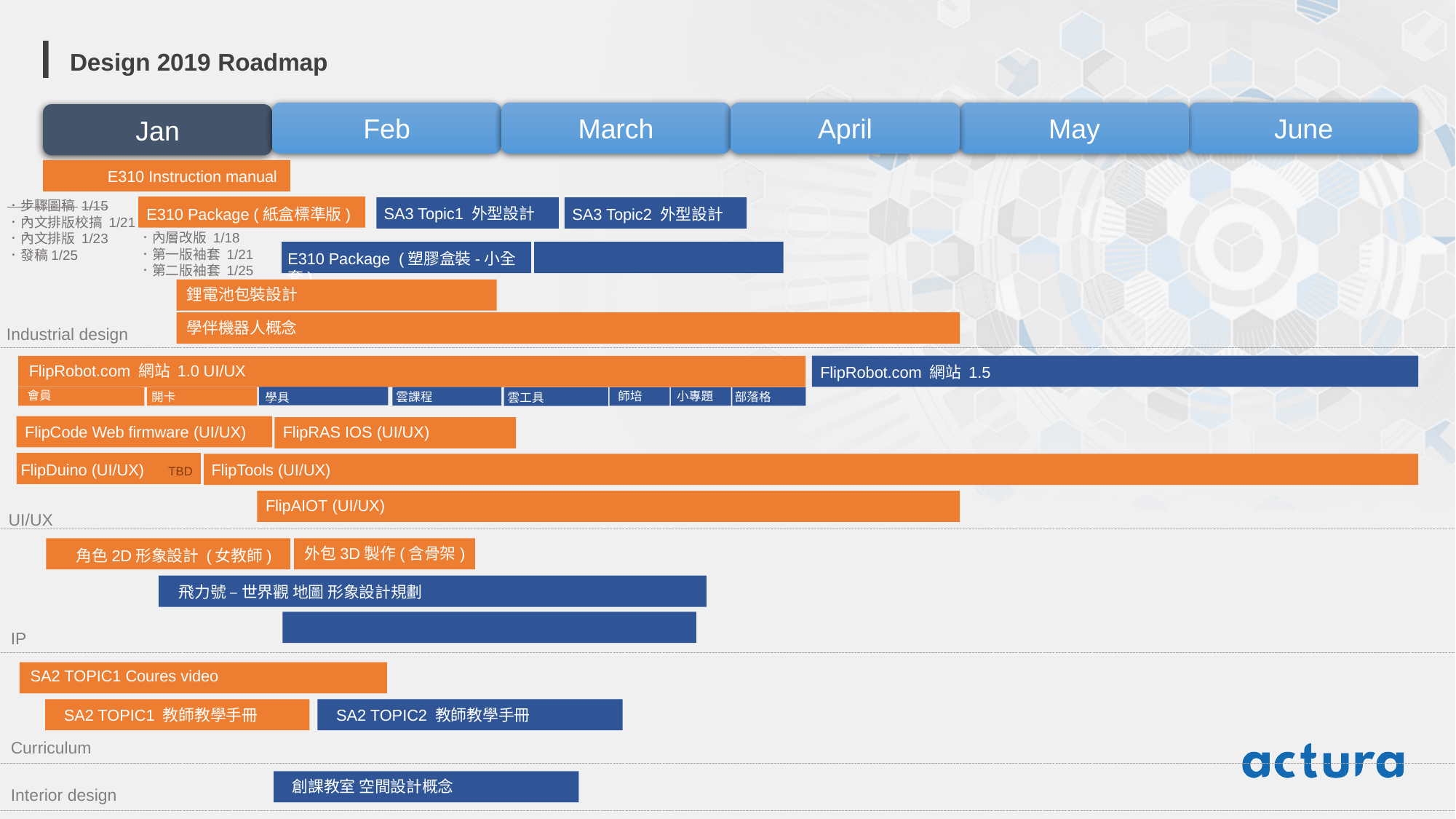

Design 2019 Roadmap

June
Feb
March
May
April
Jan

E310 Instruction manual
．步驟圖稿 1/15
．內文排版校搞 1/21
．內文排版 1/23
．發稿1/25

SA3 Topic1 外型設計
E310 Package (紙盒標準版)
SA3 Topic2 外型設計
．內層改版 1/18
．第一版袖套 1/21
．第二版袖套 1/25

E310 Package  (塑膠盒裝-小全套)
鋰電池包裝設計

學伴機器人概念

Industrial design
FlipRobot.com 網站 1.0 UI/UX

FlipRobot.com 網站 1.5
會員
雲課程
開卡
學具
雲工具
師培
小專題
部落格

FlipCode Web firmware (UI/UX)
FlipRAS IOS (UI/UX)

FlipDuino (UI/UX)
FlipTools (UI/UX)
TBD
FlipAIOT (UI/UX)

UI/UX

外包3D製作(含骨架)

角色2D形象設計 (女教師)

飛力號 – 世界觀 地圖 形象設計規劃

IP
SA2 TOPIC1 Coures video

SA2 TOPIC1 教師教學手冊
SA2 TOPIC2 教師教學手冊
Curriculum

創課教室 空間設計概念
Interior design